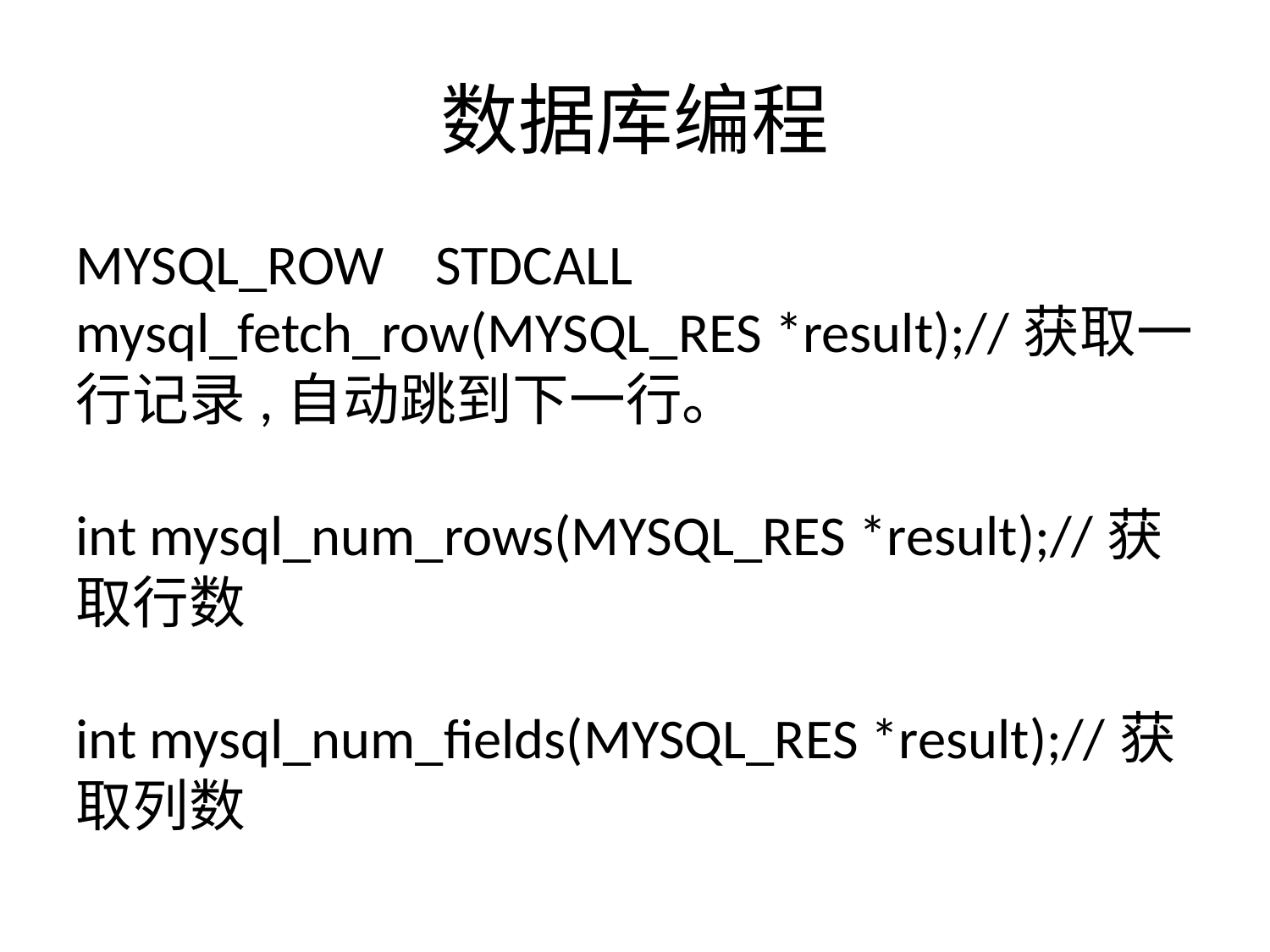

数据库编程
MYSQL_ROW    STDCALL  mysql_fetch_row(MYSQL_RES *result);//获取一行记录,自动跳到下一行。

int mysql_num_rows(MYSQL_RES *result);//获取行数

int mysql_num_fields(MYSQL_RES *result);//获取列数